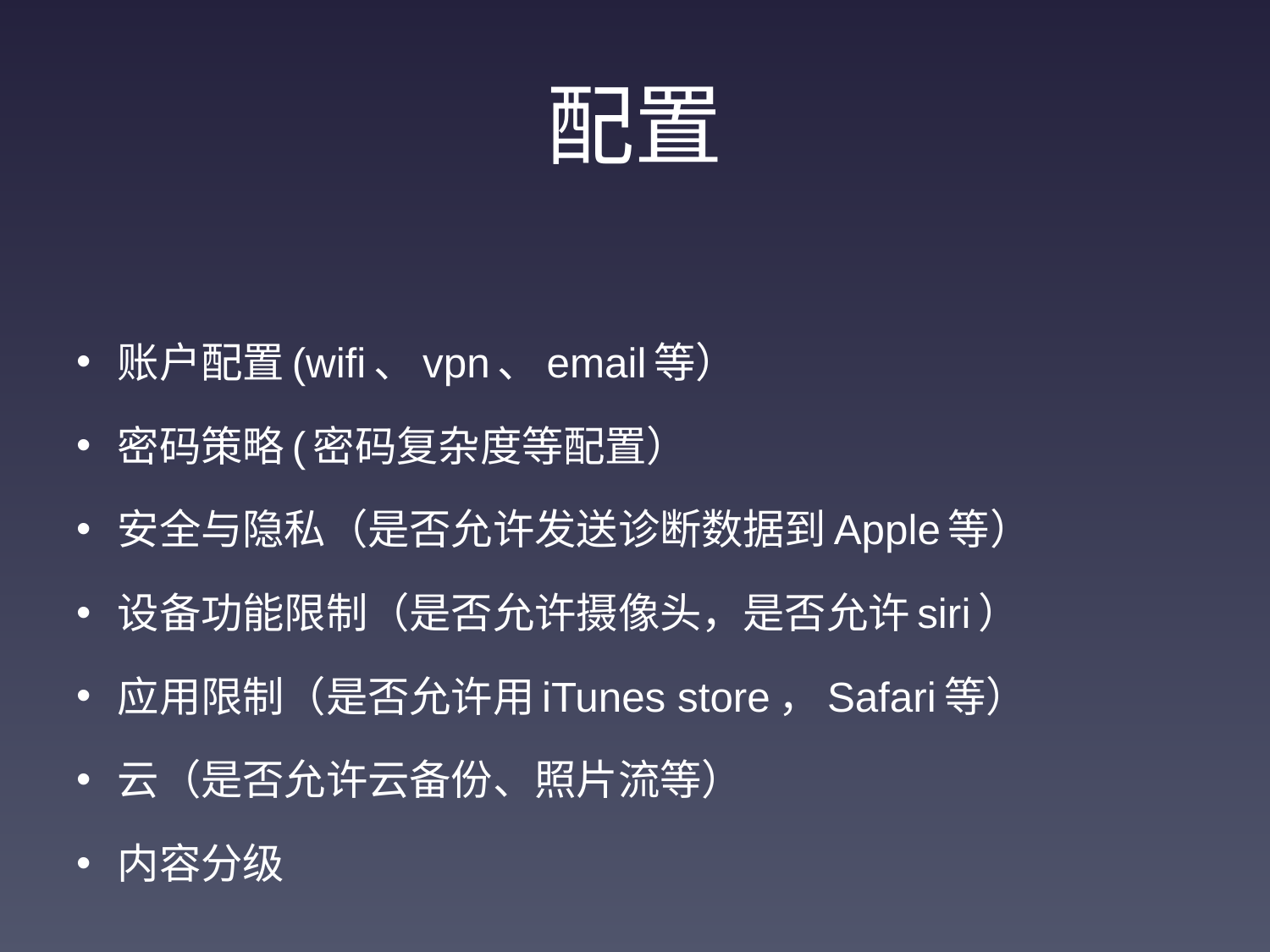

# 配置
账户配置(wifi、vpn、email等）
密码策略(密码复杂度等配置）
安全与隐私（是否允许发送诊断数据到Apple等）
设备功能限制（是否允许摄像头，是否允许siri）
应用限制（是否允许用iTunes store，Safari等）
云（是否允许云备份、照片流等）
内容分级